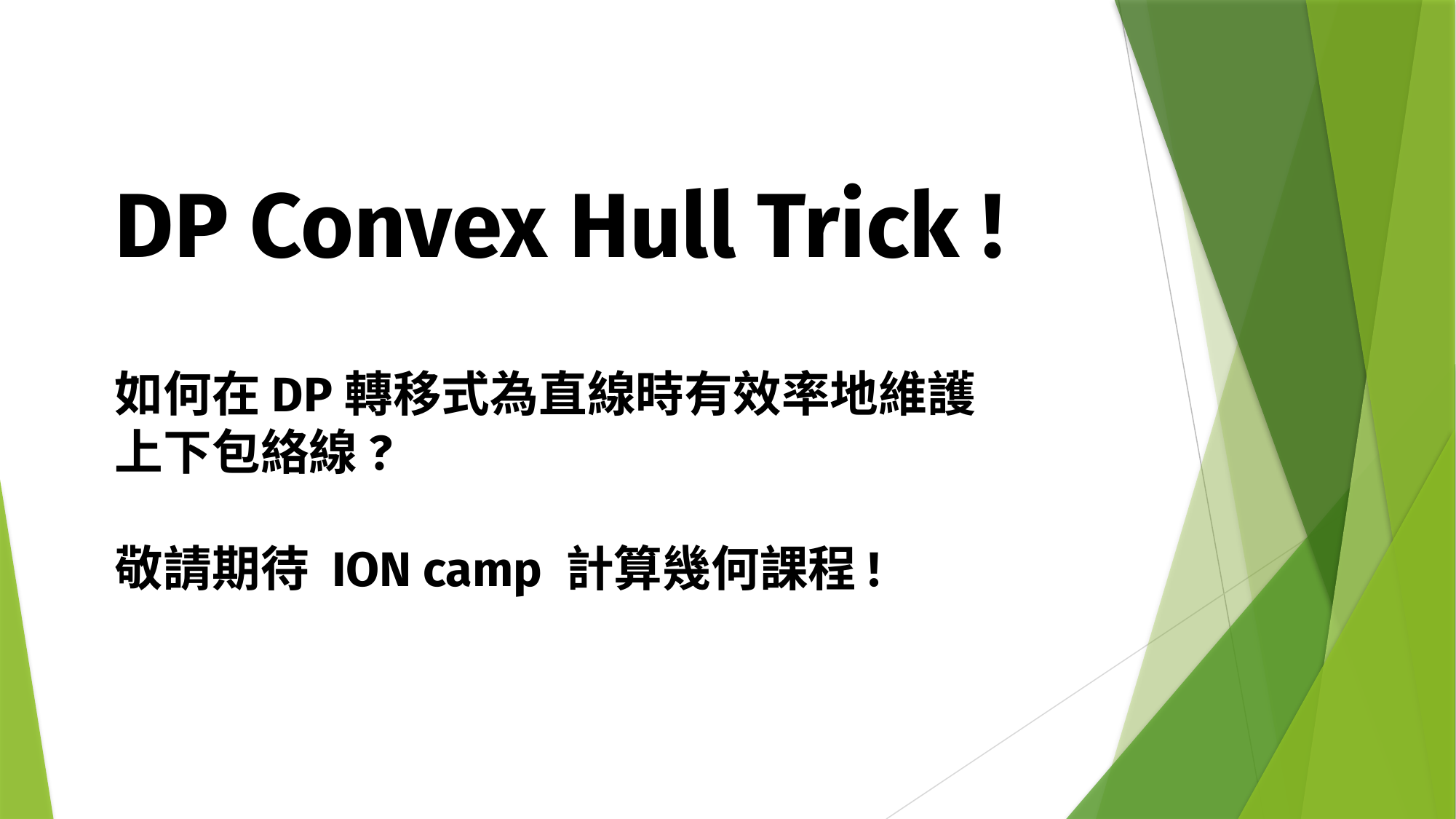

DP Convex Hull Trick !
如何在DP轉移式為直線時有效率地維護上下包絡線?

敬請期待 ION camp 計算幾何課程!